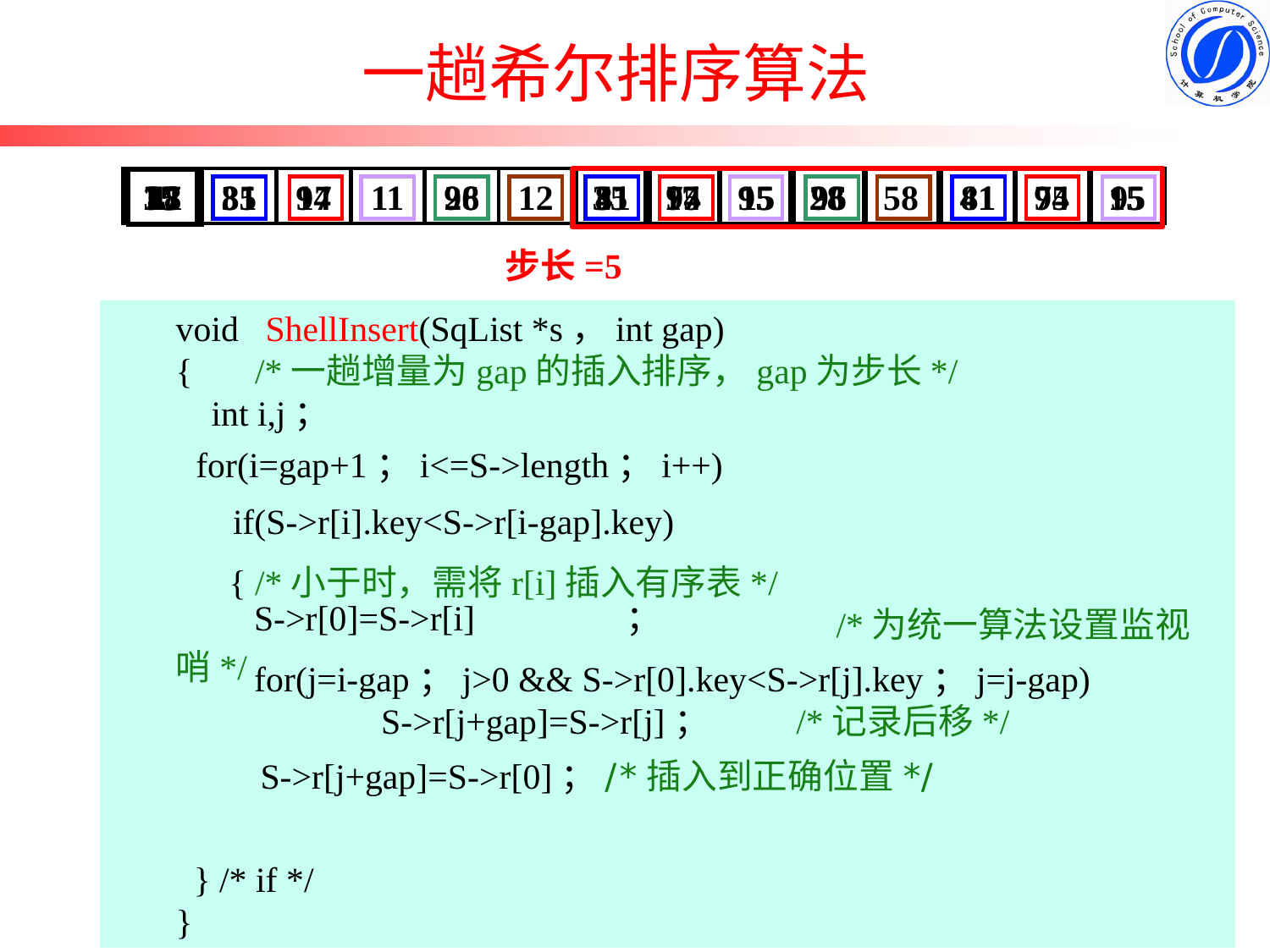

# 一趟希尔排序算法
15
35
75
17
28
41
35
81
94
17
11
96
28
12

35
81
41
17
75
94
95
15
28
96
58
41
81
75
94
15
95

步长=5
void   ShellInsert(SqList *s，int gap)
{       /*一趟增量为gap的插入排序，gap为步长*/
    int i,j；

      { /*小于时，需将r[i]插入有序表*/
	                                                            /*为统一算法设置监视哨*/

  } /* if */
}
for(i=gap+1；i<=S->length；i++)
 if(S->r[i].key<S->r[i-gap].key)
S->r[0]=S->r[i]                ；
for(j=i-gap；j>0 && S->r[0].key<S->r[j].key；j=j-gap)
	S->r[j+gap]=S->r[j]；          /*记录后移*/

 S->r[j+gap]=S->r[0]；/*插入到正确位置*/